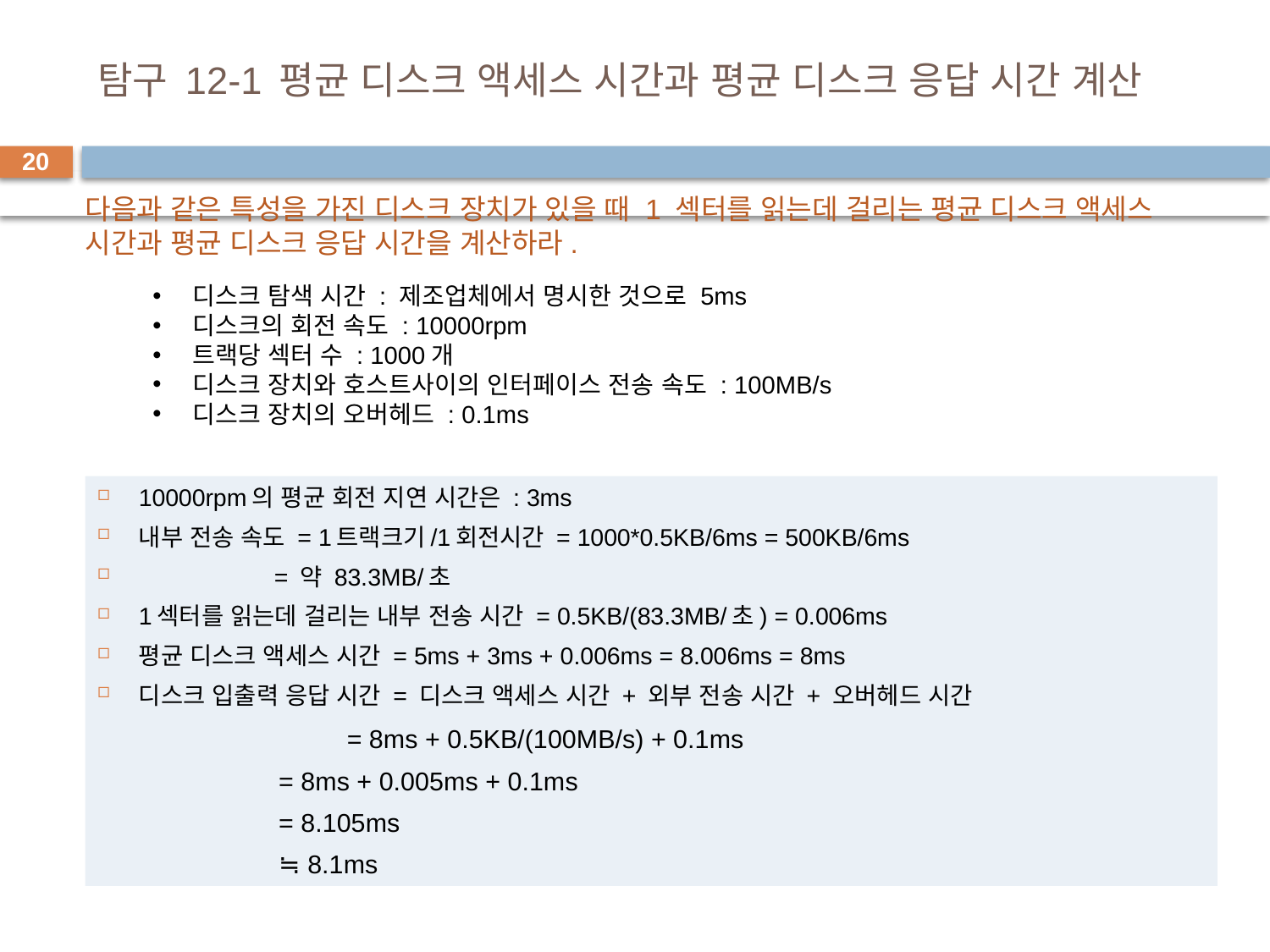

# 탐구 12-1 평균 디스크 액세스 시간과 평균 디스크 응답 시간 계산
20
다음과 같은 특성을 가진 디스크 장치가 있을 때 1 섹터를 읽는데 걸리는 평균 디스크 액세스 시간과 평균 디스크 응답 시간을 계산하라.
디스크 탐색 시간 : 제조업체에서 명시한 것으로 5ms
디스크의 회전 속도 : 10000rpm
트랙당 섹터 수 : 1000개
디스크 장치와 호스트사이의 인터페이스 전송 속도 : 100MB/s
디스크 장치의 오버헤드 : 0.1ms
10000rpm의 평균 회전 지연 시간은 : 3ms
내부 전송 속도 = 1트랙크기/1회전시간 = 1000*0.5KB/6ms = 500KB/6ms
                    = 약 83.3MB/초
1섹터를 읽는데 걸리는 내부 전송 시간 = 0.5KB/(83.3MB/초) = 0.006ms
평균 디스크 액세스 시간 = 5ms + 3ms + 0.006ms = 8.006ms = 8ms
디스크 입출력 응답 시간 = 디스크 액세스 시간 + 외부 전송 시간 + 오버헤드 시간
                                 = 8ms + 0.5KB/(100MB/s) + 0.1ms
		          = 8ms + 0.005ms + 0.1ms
  		          = 8.105ms
		          ≒ 8.1ms